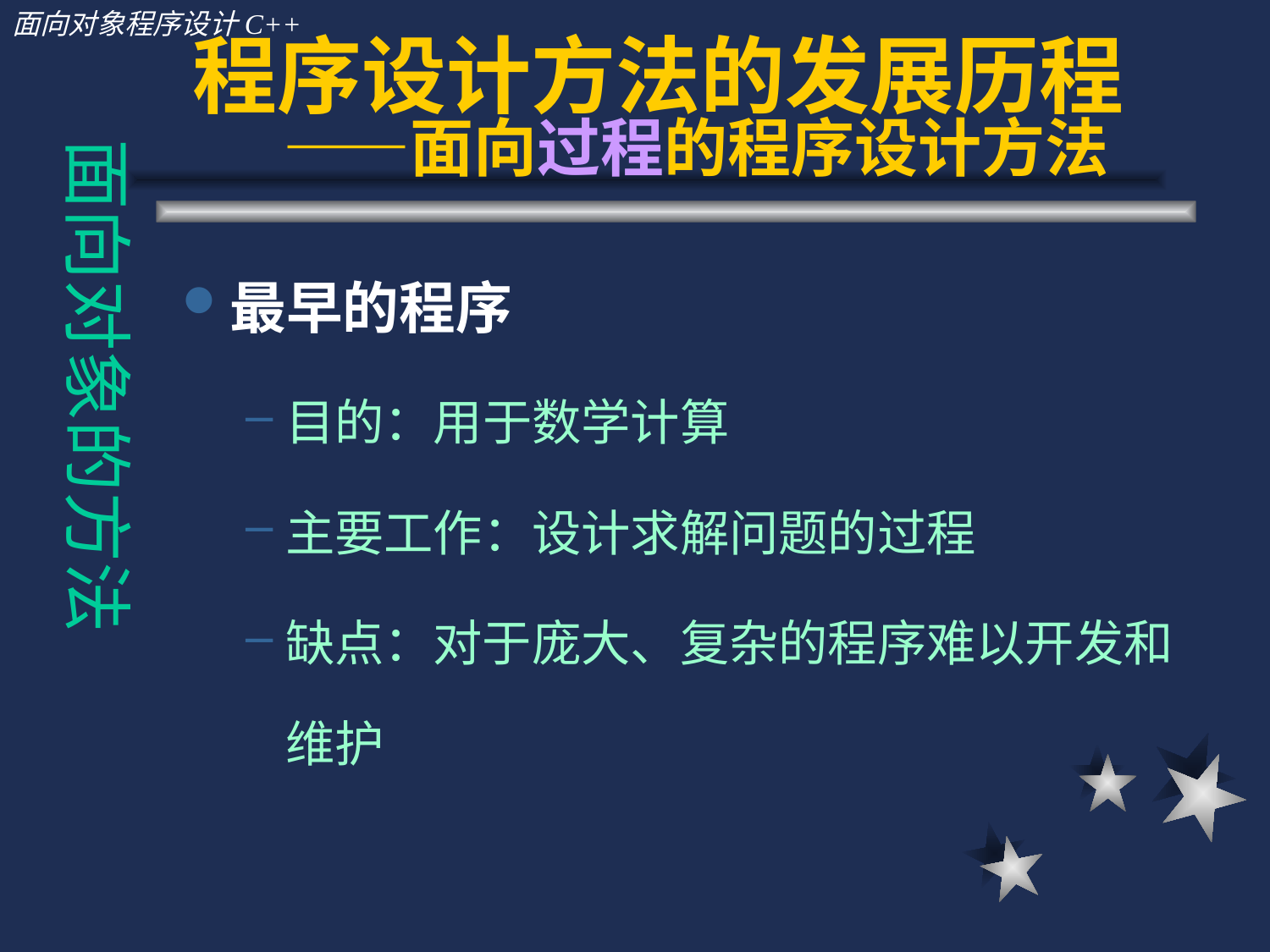

# 程序设计方法的发展历程 ——面向过程的程序设计方法
面向对象的方法
最早的程序
目的：用于数学计算
主要工作：设计求解问题的过程
缺点：对于庞大、复杂的程序难以开发和维护
66